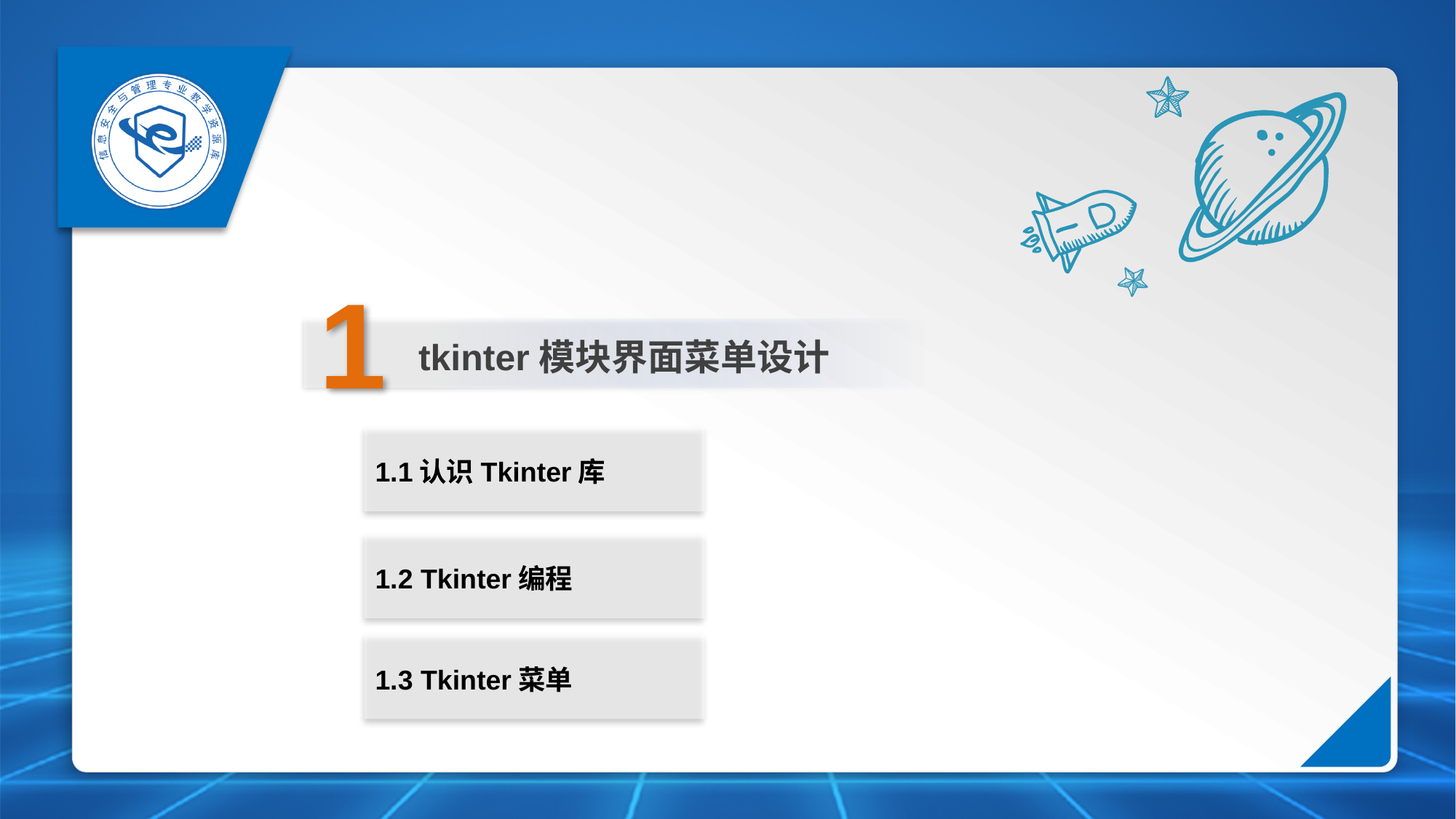

1

tkinter模块界面菜单设计

1.1认识Tkinter库

1.2 Tkinter编程

1.3 Tkinter菜单